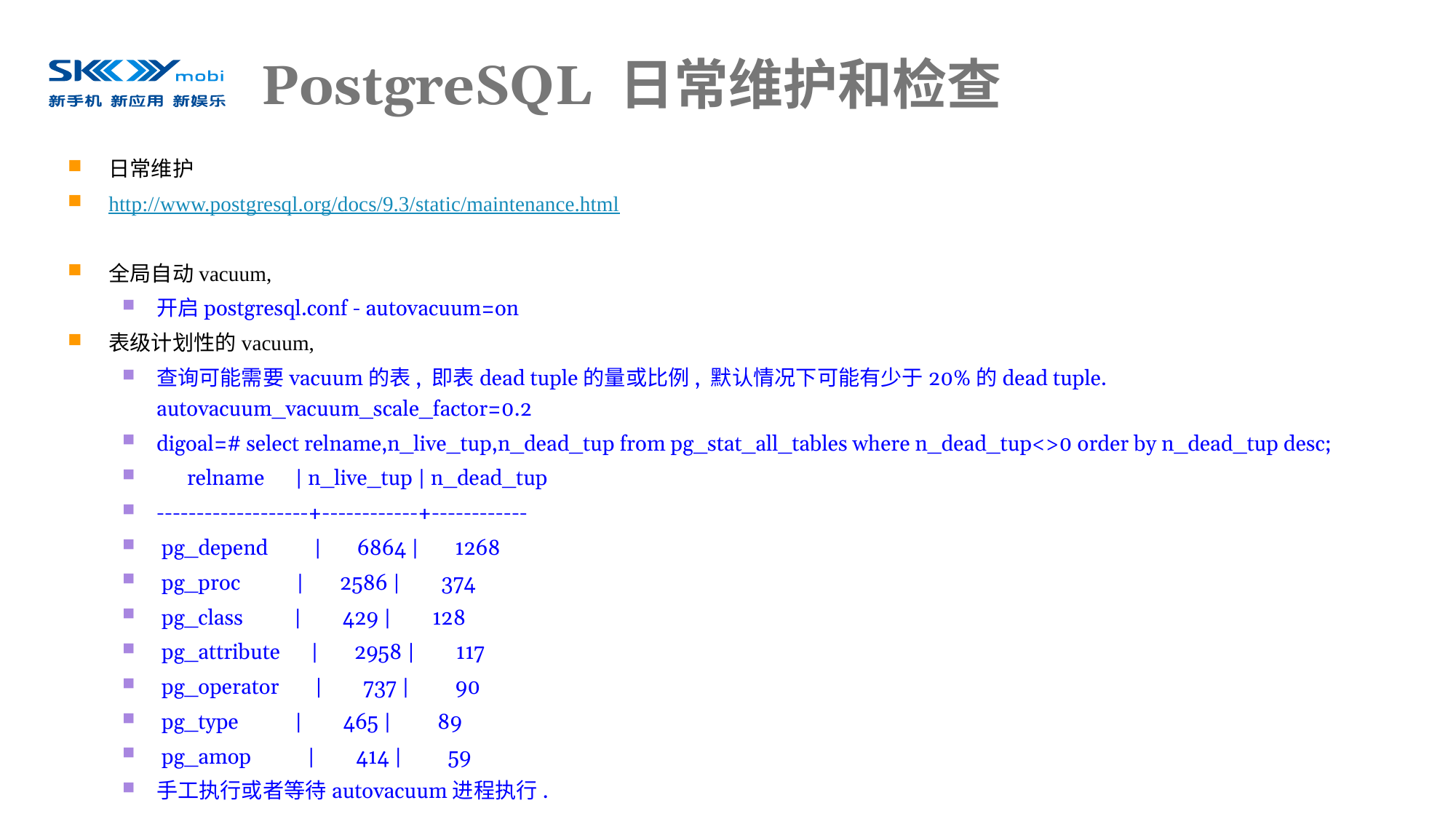

# PostgreSQL 日常维护和检查
日常维护
http://www.postgresql.org/docs/9.3/static/maintenance.html

全局自动vacuum,
开启postgresql.conf - autovacuum=on
表级计划性的vacuum,
查询可能需要vacuum的表, 即表dead tuple的量或比例, 默认情况下可能有少于20%的dead tuple. autovacuum_vacuum_scale_factor=0.2
digoal=# select relname,n_live_tup,n_dead_tup from pg_stat_all_tables where n_dead_tup<>0 order by n_dead_tup desc;
      relname      | n_live_tup | n_dead_tup
-------------------+------------+------------
 pg_depend         |       6864 |       1268
 pg_proc           |       2586 |        374
 pg_class          |        429 |        128
 pg_attribute      |       2958 |        117
 pg_operator       |        737 |         90
 pg_type           |        465 |         89
 pg_amop           |        414 |         59
手工执行或者等待autovacuum进程执行.